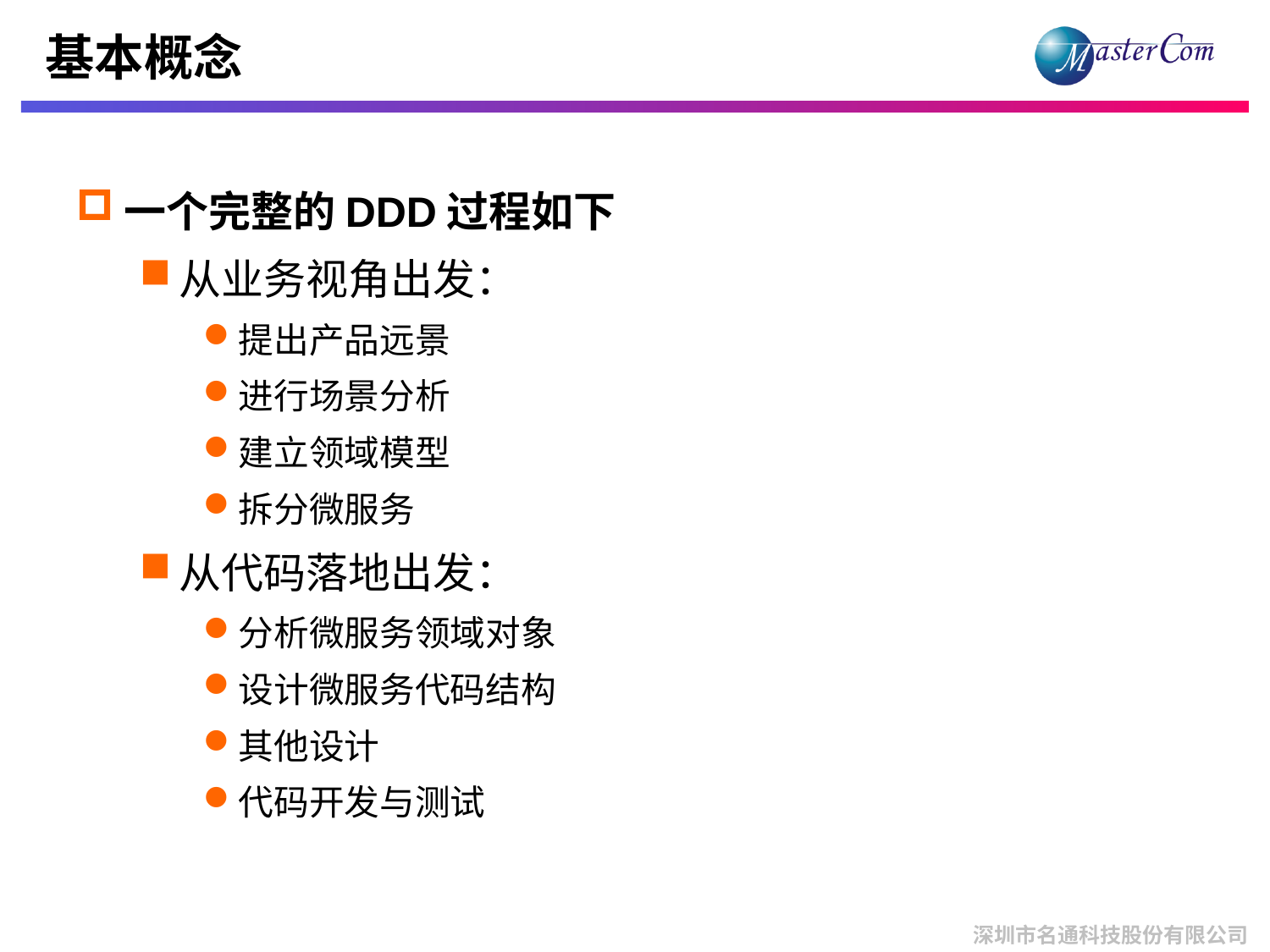

# 基本概念
一个完整的DDD过程如下
从业务视角出发：
提出产品远景
进行场景分析
建立领域模型
拆分微服务
从代码落地出发：
分析微服务领域对象
设计微服务代码结构
其他设计
代码开发与测试